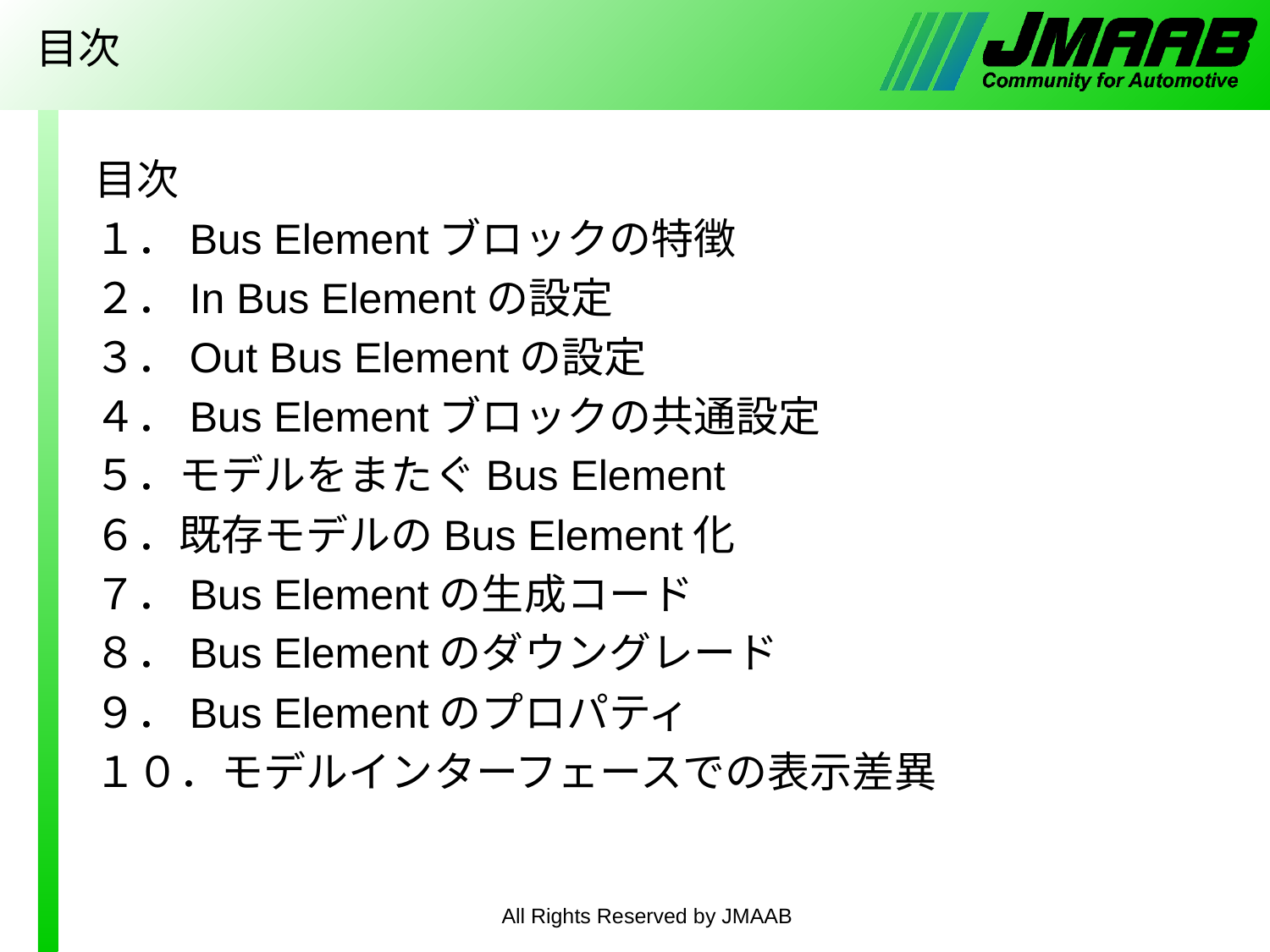

# 目次
目次
１．Bus Elementブロックの特徴
２．In Bus Elementの設定
３．Out Bus Elementの設定
４．Bus Elementブロックの共通設定
５．モデルをまたぐBus Element
６．既存モデルのBus Element化
７．Bus Elementの生成コード
８．Bus Elementのダウングレード
９．Bus Elementのプロパティ
１０．モデルインターフェースでの表示差異